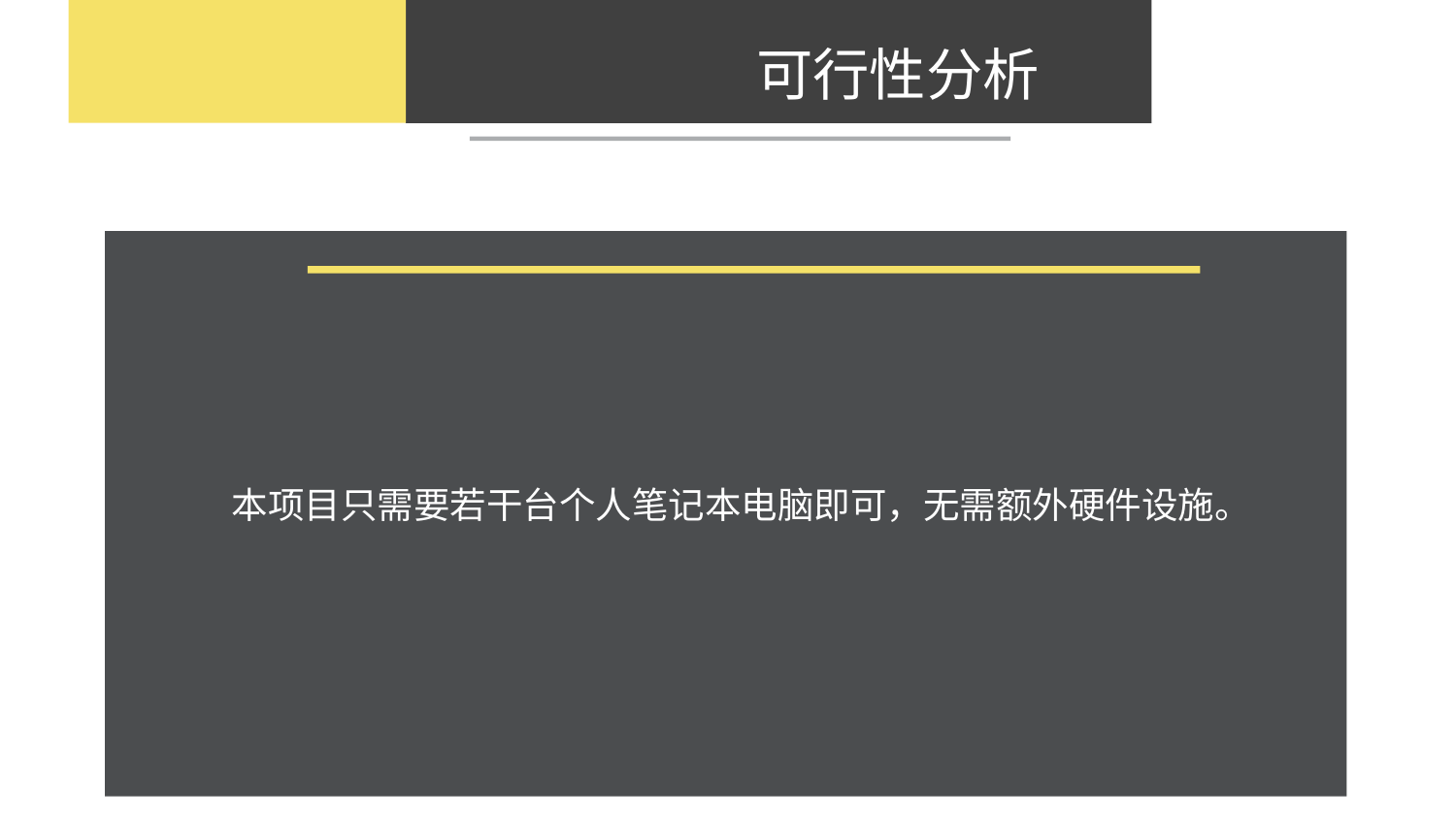

PART 1
			可行性分析
请输入你的标题

本项目只需要若干台个人笔记本电脑即可，无需额外硬件设施。